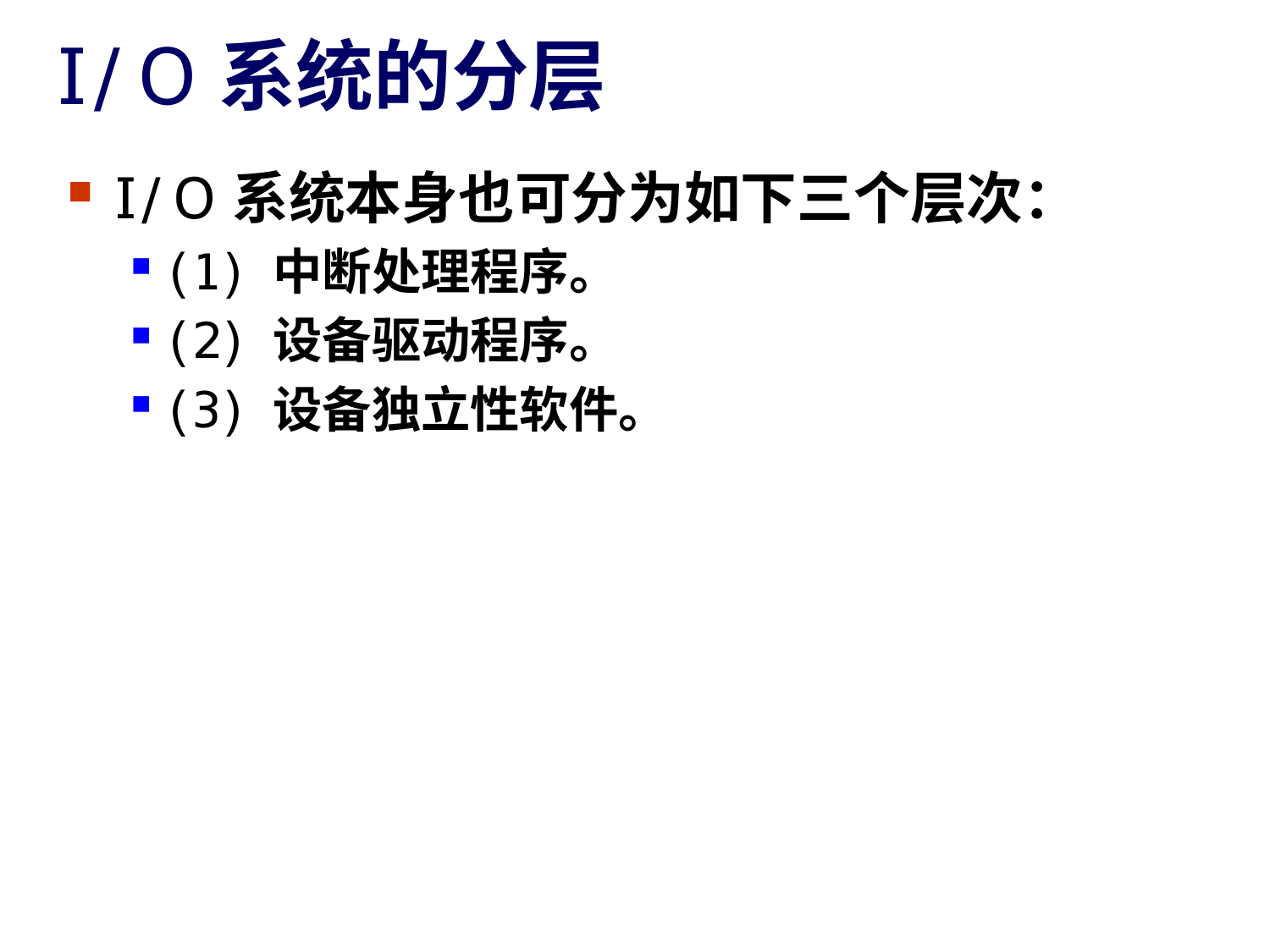

# I/O系统的分层
I/O系统本身也可分为如下三个层次：
(1) 中断处理程序。
(2) 设备驱动程序。
(3) 设备独立性软件。
8